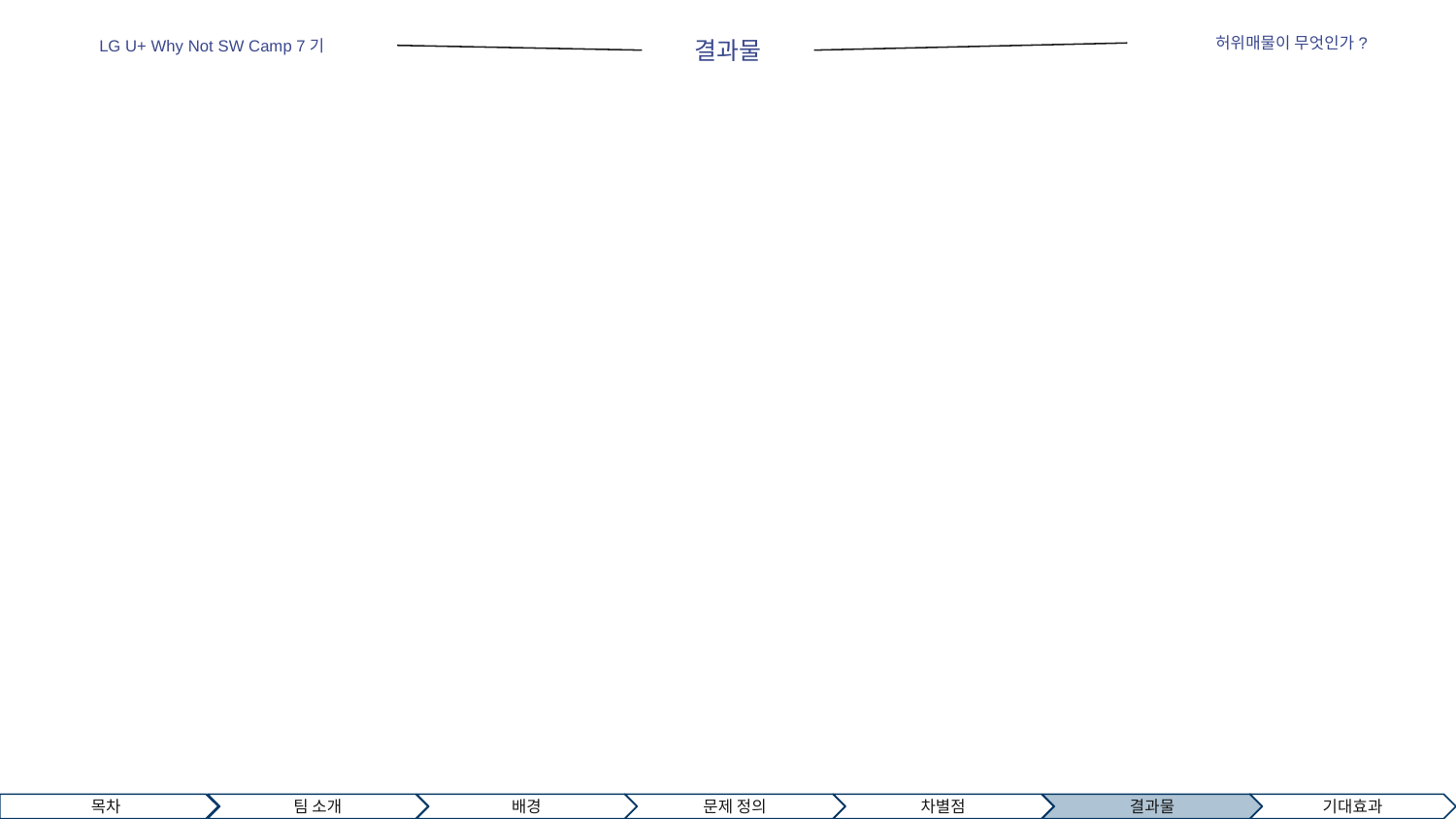

결과물
허위매물이 무엇인가?
LG U+ Why Not SW Camp 7기
목차
팀 소개
배경
문제 정의
차별점
결과물
기대효과